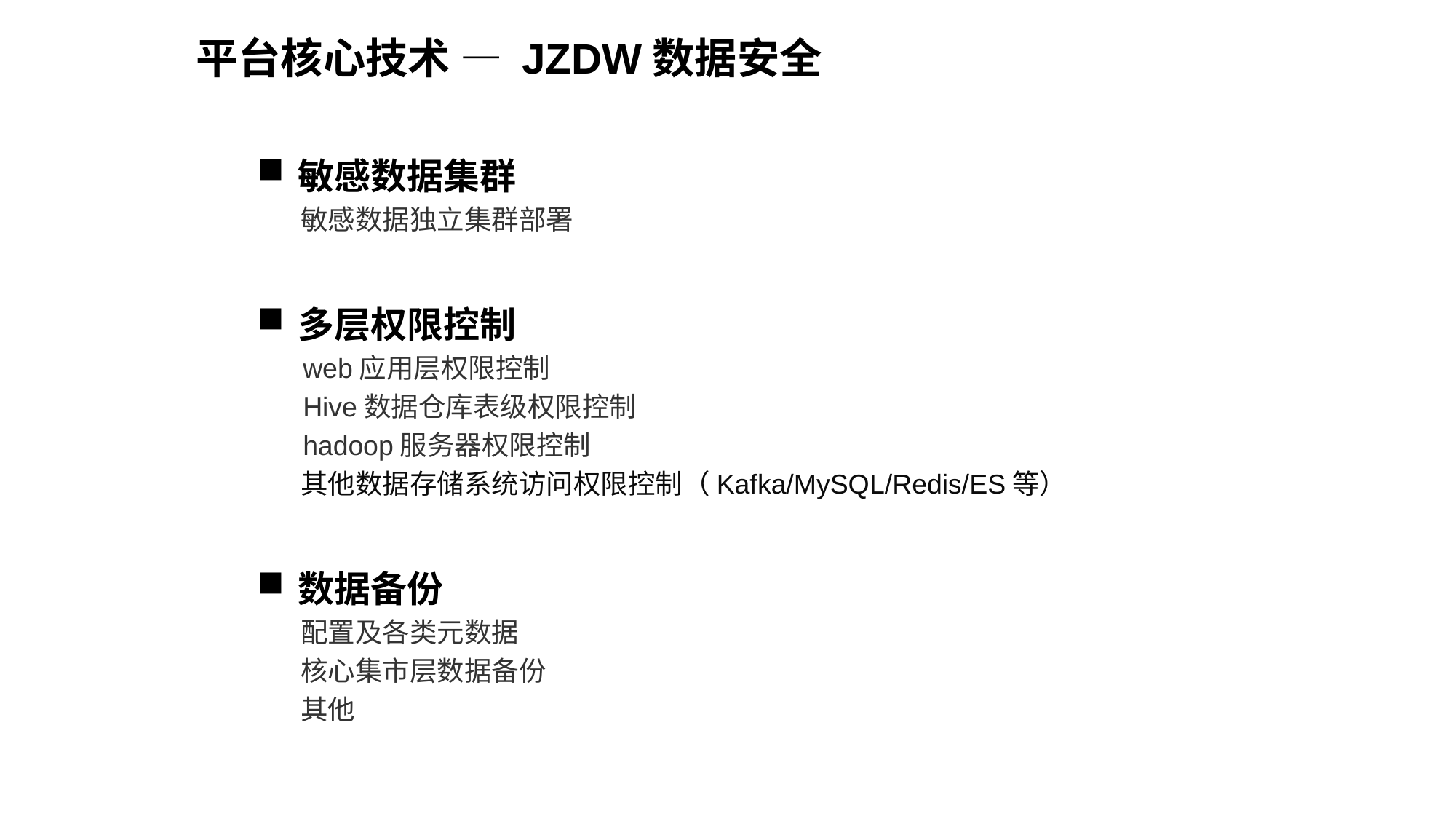

平台核心技术 — JZDW数据安全
敏感数据集群
      敏感数据独立集群部署

多层权限控制
      web应用层权限控制
      Hive数据仓库表级权限控制
      hadoop服务器权限控制
      其他数据存储系统访问权限控制（Kafka/MySQL/Redis/ES等）

数据备份
      配置及各类元数据
      核心集市层数据备份
      其他